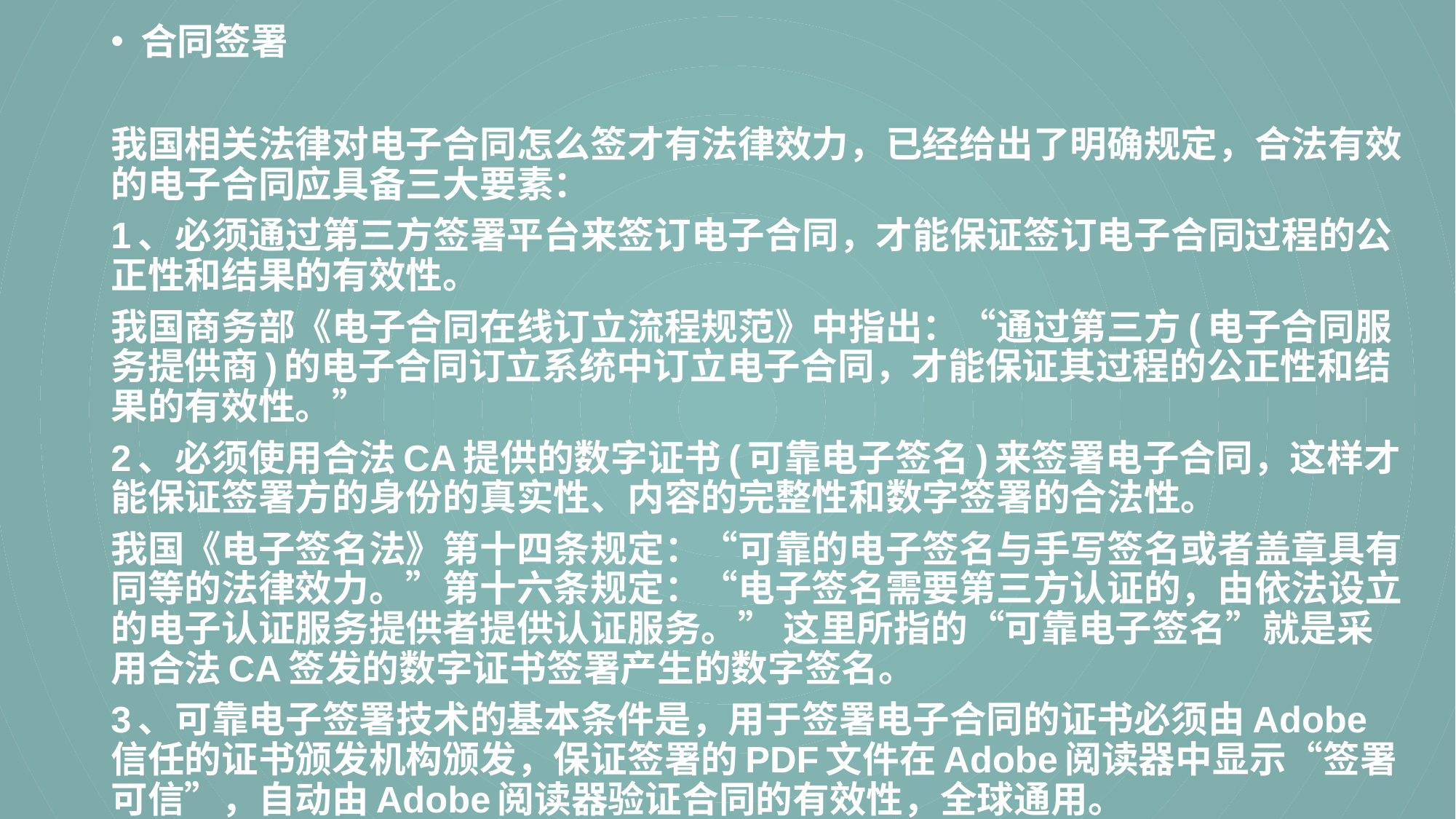

合同签署

我国相关法律对电子合同怎么签才有法律效力，已经给出了明确规定，合法有效的电子合同应具备三大要素：
1、必须通过第三方签署平台来签订电子合同，才能保证签订电子合同过程的公正性和结果的有效性。
我国商务部《电子合同在线订立流程规范》中指出：“通过第三方(电子合同服务提供商)的电子合同订立系统中订立电子合同，才能保证其过程的公正性和结果的有效性。”
2、必须使用合法CA提供的数字证书(可靠电子签名)来签署电子合同，这样才能保证签署方的身份的真实性、内容的完整性和数字签署的合法性。
我国《电子签名法》第十四条规定：“可靠的电子签名与手写签名或者盖章具有同等的法律效力。”第十六条规定：“电子签名需要第三方认证的，由依法设立的电子认证服务提供者提供认证服务。” 这里所指的“可靠电子签名”就是采用合法CA签发的数字证书签署产生的数字签名。
3、可靠电子签署技术的基本条件是，用于签署电子合同的证书必须由Adobe信任的证书颁发机构颁发，保证签署的PDF文件在Adobe阅读器中显示“签署可信”，自动由Adobe阅读器验证合同的有效性，全球通用。